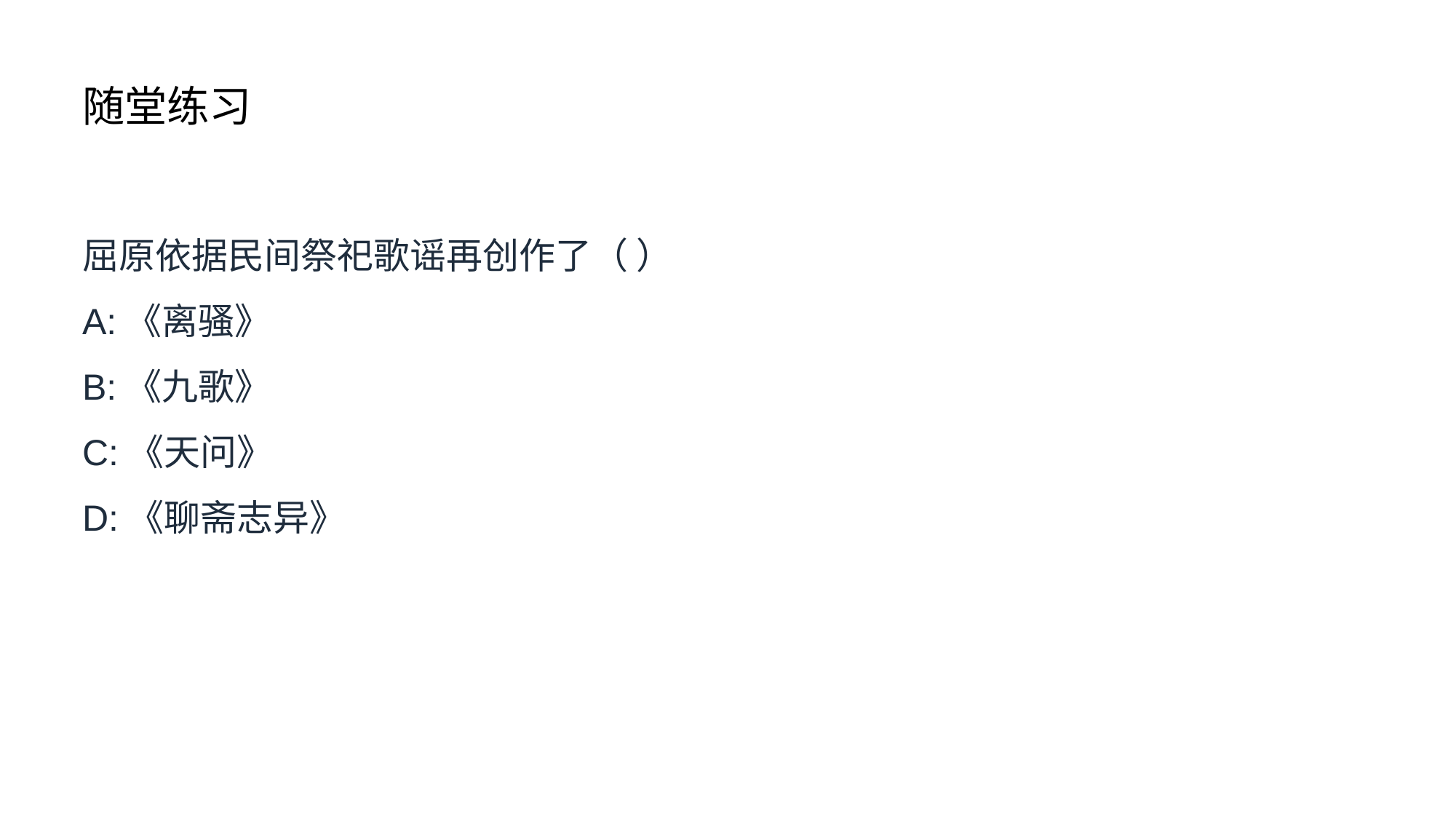

随堂练习
屈原依据民间祭祀歌谣再创作了（ ）
A:《离骚》
B:《九歌》
C:《天问》
D:《聊斋志异》